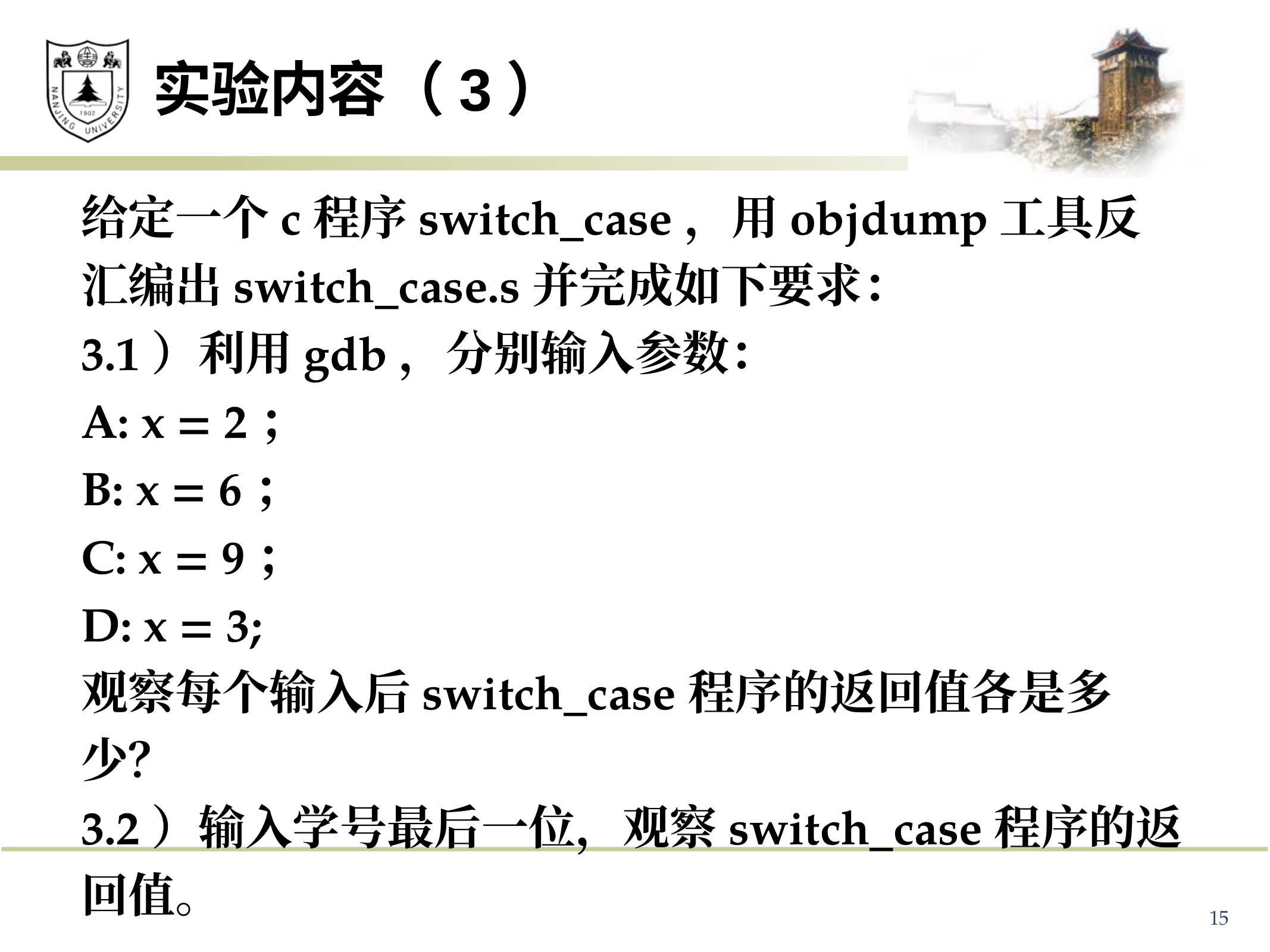

# 实验内容（3）
给定一个c程序switch_case，用objdump工具反汇编出switch_case.s并完成如下要求：
3.1）利用gdb，分别输入参数：
A: x = 2；
B: x = 6；
C: x = 9；
D: x = 3;
观察每个输入后switch_case程序的返回值各是多少？
3.2）输入学号最后一位，观察switch_case程序的返回值。
15